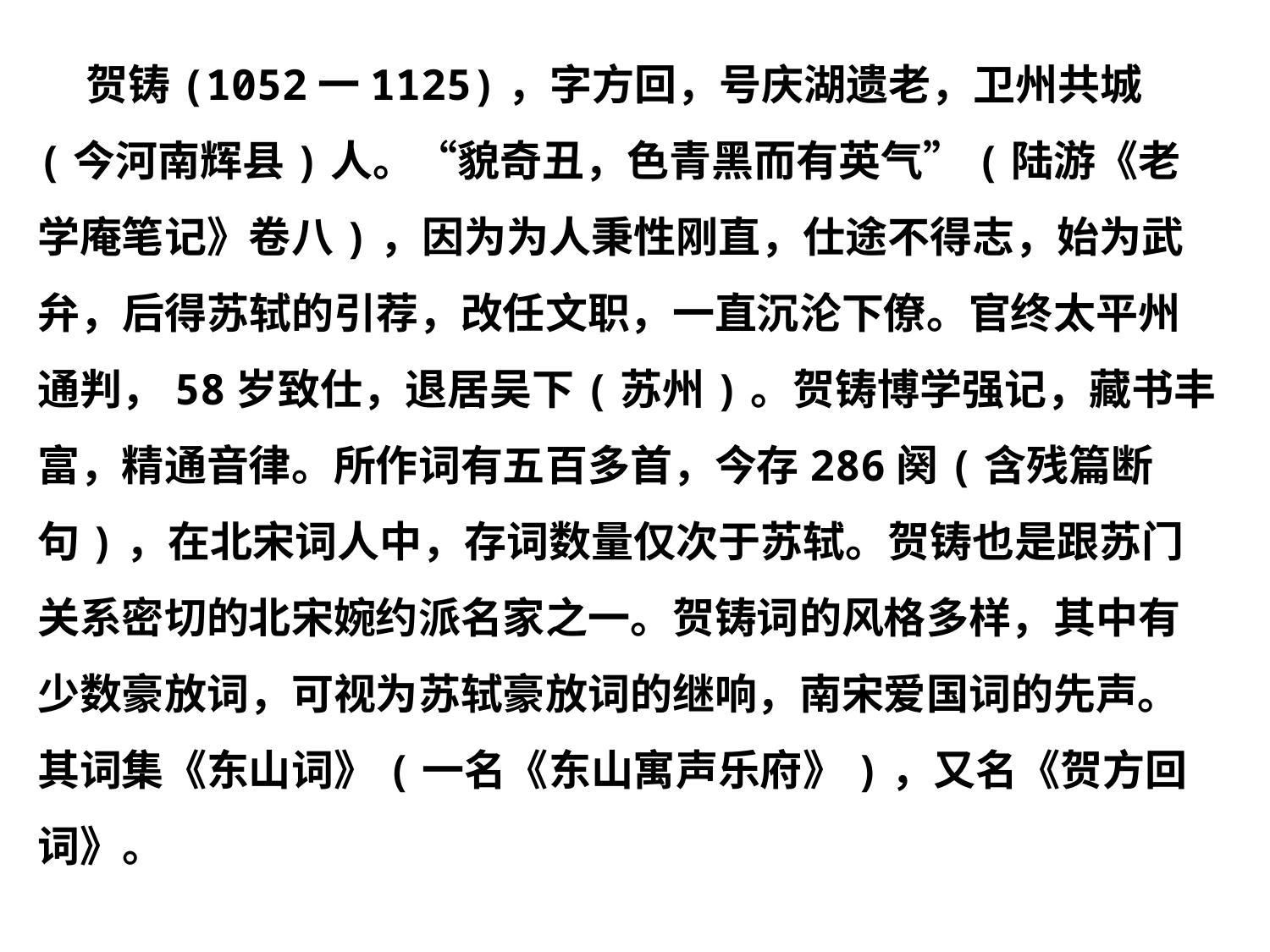

贺铸(1052一1125)，字方回，号庆湖遗老，卫州共城(今河南辉县)人。“貌奇丑，色青黑而有英气”(陆游《老学庵笔记》卷八)，因为为人秉性刚直，仕途不得志，始为武弁，后得苏轼的引荐，改任文职，一直沉沦下僚。官终太平州通判，58岁致仕，退居吴下(苏州)。贺铸博学强记，藏书丰富，精通音律。所作词有五百多首，今存286阕(含残篇断句)，在北宋词人中，存词数量仅次于苏轼。贺铸也是跟苏门关系密切的北宋婉约派名家之一。贺铸词的风格多样，其中有少数豪放词，可视为苏轼豪放词的继响，南宋爱国词的先声。其词集《东山词》(一名《东山寓声乐府》)，又名《贺方回词》。